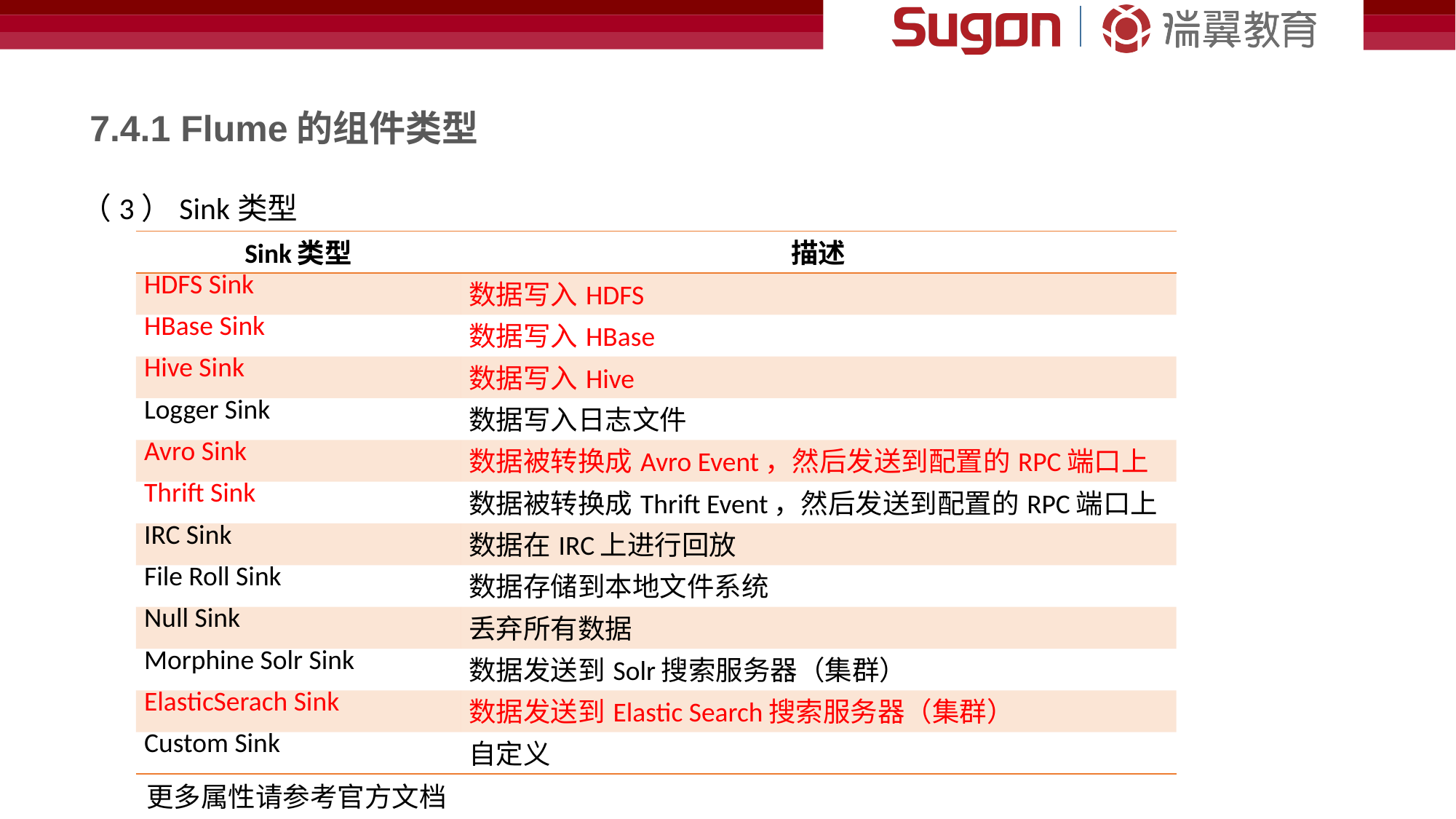

7.4.1 Flume的组件类型
（3）Sink类型
| Sink类型 | 描述 |
| --- | --- |
| HDFS Sink | 数据写入HDFS |
| HBase Sink | 数据写入HBase |
| Hive Sink | 数据写入Hive |
| Logger Sink | 数据写入日志文件 |
| Avro Sink | 数据被转换成Avro Event，然后发送到配置的RPC端口上 |
| Thrift Sink | 数据被转换成Thrift Event，然后发送到配置的RPC端口上 |
| IRC Sink | 数据在IRC上进行回放 |
| File Roll Sink | 数据存储到本地文件系统 |
| Null Sink | 丢弃所有数据 |
| Morphine Solr Sink | 数据发送到Solr搜索服务器（集群） |
| ElasticSerach Sink | 数据发送到Elastic Search搜索服务器（集群） |
| Custom Sink | 自定义 |
更多属性请参考官方文档